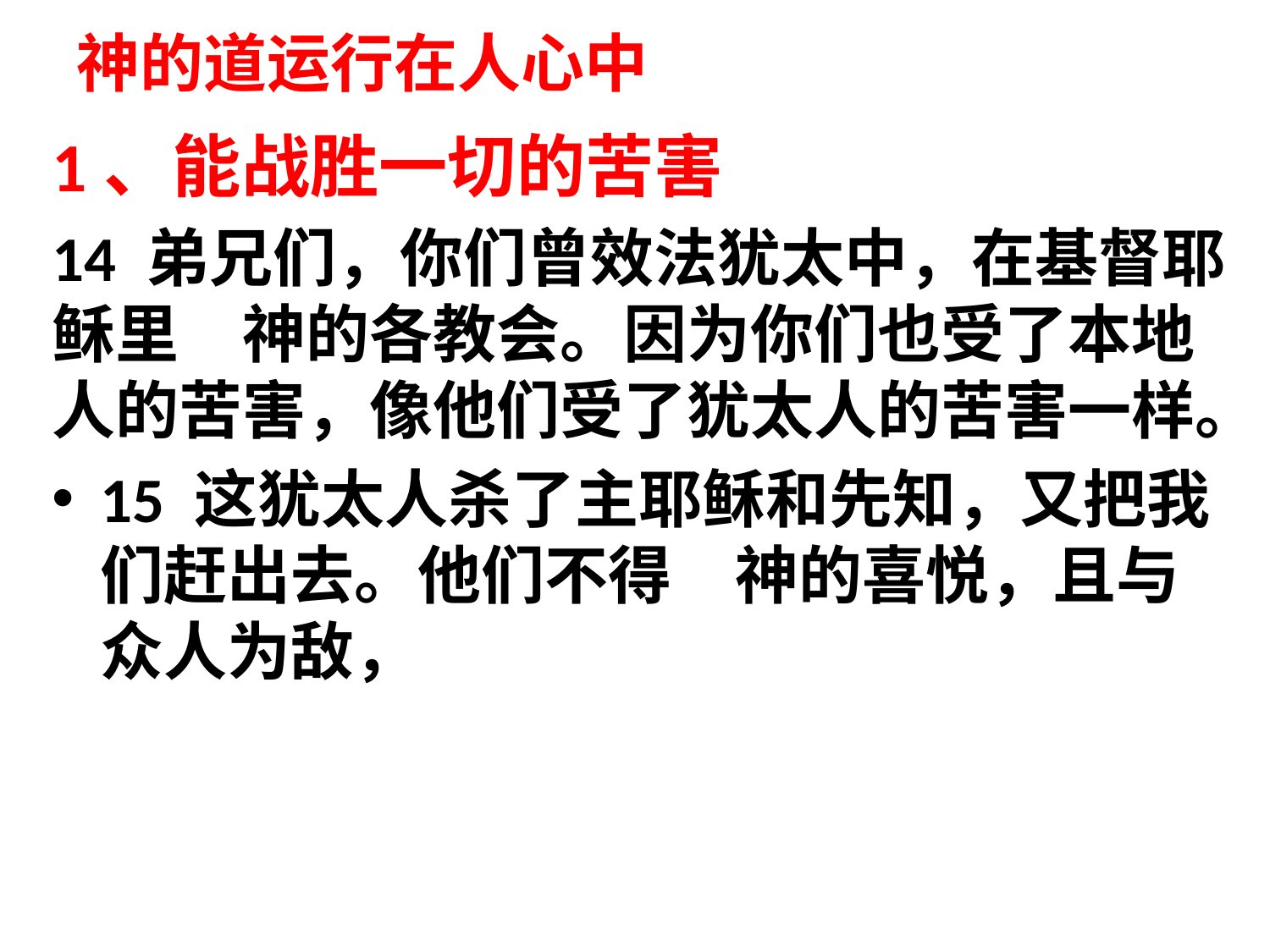

# 神的道运行在人心中
1、能战胜一切的苦害
14 弟兄们，你们曾效法犹太中，在基督耶稣里　神的各教会。因为你们也受了本地人的苦害，像他们受了犹太人的苦害一样。
15 这犹太人杀了主耶稣和先知，又把我们赶出去。他们不得　神的喜悦，且与众人为敌，